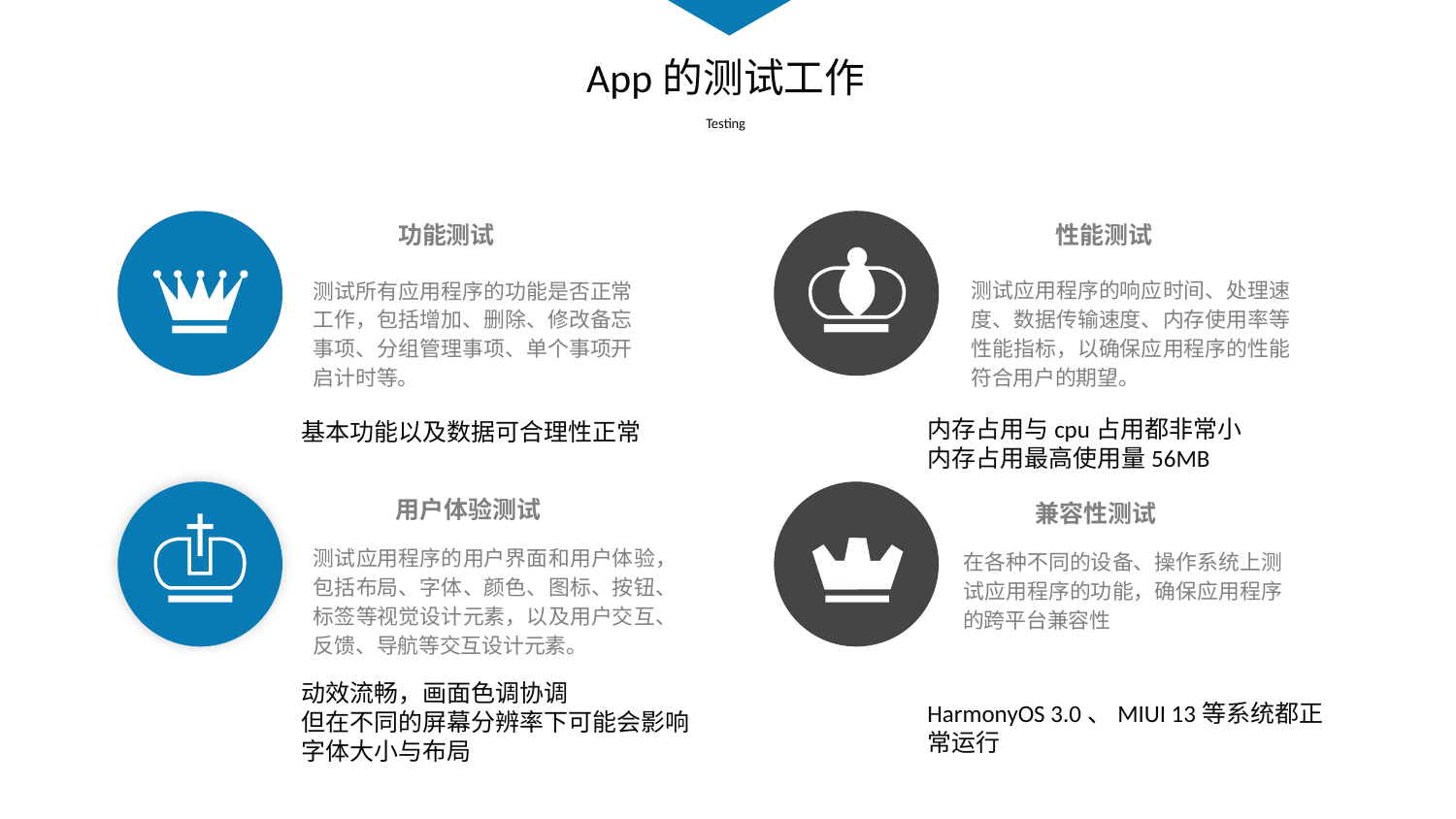

App的测试工作
Testing
性能测试
测试应用程序的响应时间、处理速度、数据传输速度、内存使用率等性能指标，以确保应用程序的性能符合用户的期望。
功能测试
测试所有应用程序的功能是否正常工作，包括增加、删除、修改备忘事项、分组管理事项、单个事项开启计时等。

内存占用与cpu占用都非常小
内存占用最高使用量56MB
基本功能以及数据可合理性正常

用户体验测试
测试应用程序的用户界面和用户体验，包括布局、字体、颜色、图标、按钮、标签等视觉设计元素，以及用户交互、反馈、导航等交互设计元素。
兼容性测试
在各种不同的设备、操作系统上测试应用程序的功能，确保应用程序的跨平台兼容性
动效流畅，画面色调协调
但在不同的屏幕分辨率下可能会影响字体大小与布局
HarmonyOS 3.0、MIUI 13等系统都正常运行